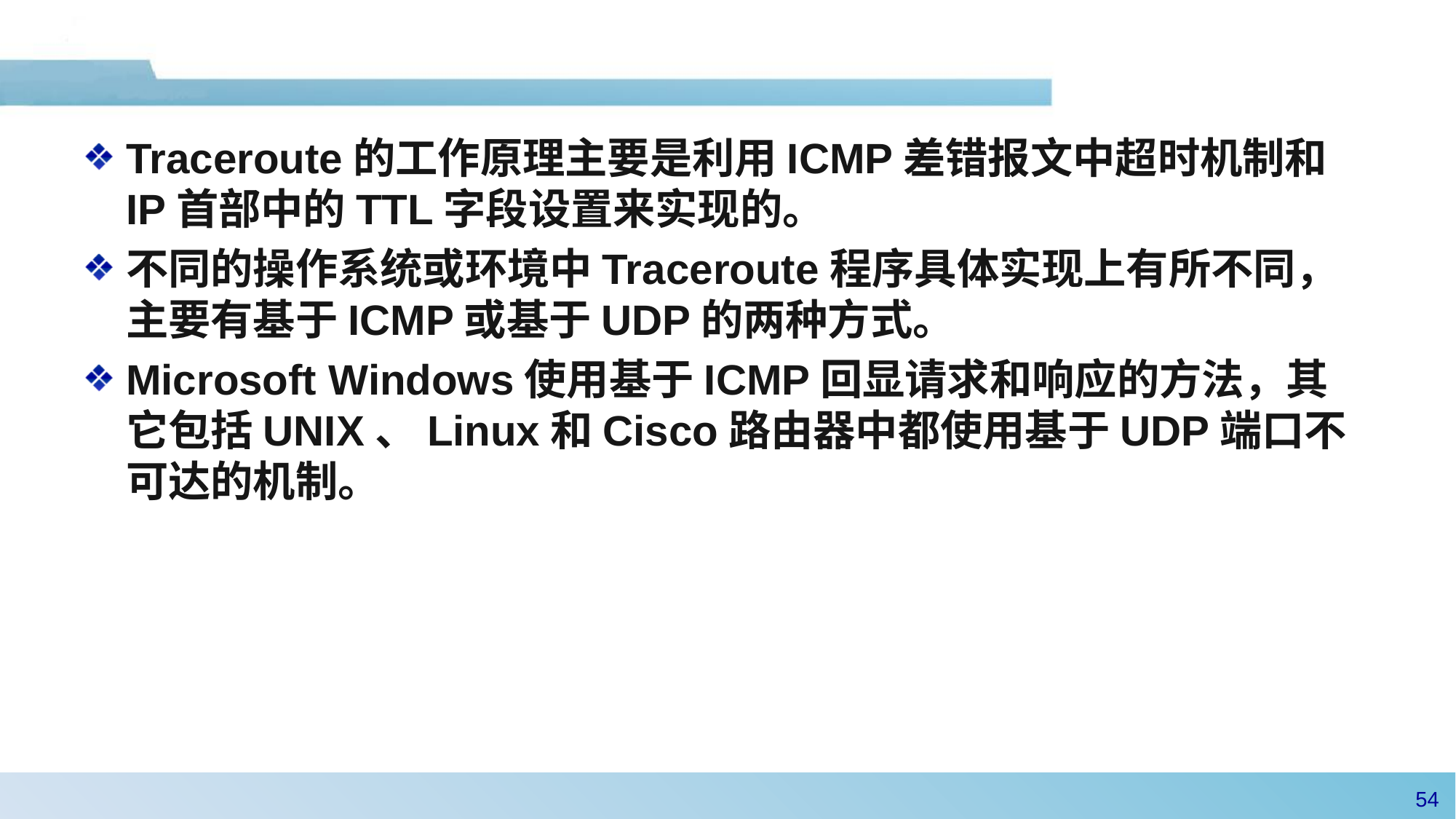

Traceroute的工作原理主要是利用ICMP差错报文中超时机制和IP首部中的TTL字段设置来实现的。
不同的操作系统或环境中Traceroute程序具体实现上有所不同，主要有基于ICMP或基于UDP的两种方式。
Microsoft Windows使用基于ICMP回显请求和响应的方法，其它包括UNIX、Linux和Cisco路由器中都使用基于UDP端口不可达的机制。
54